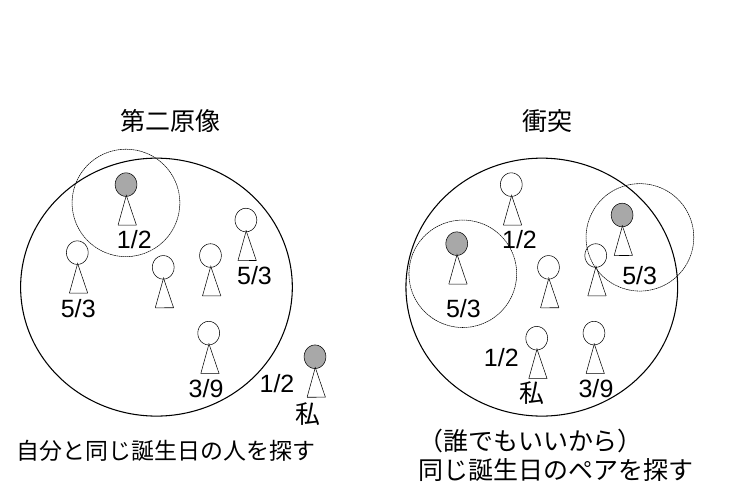

第二原像
衝突

1/2

1/2

5/3

5/3
5/3
5/3

1/2

1/2
3/9
3/9
私
私
（誰でもいいから）
同じ誕生日のペアを探す
自分と同じ誕生日の人を探す